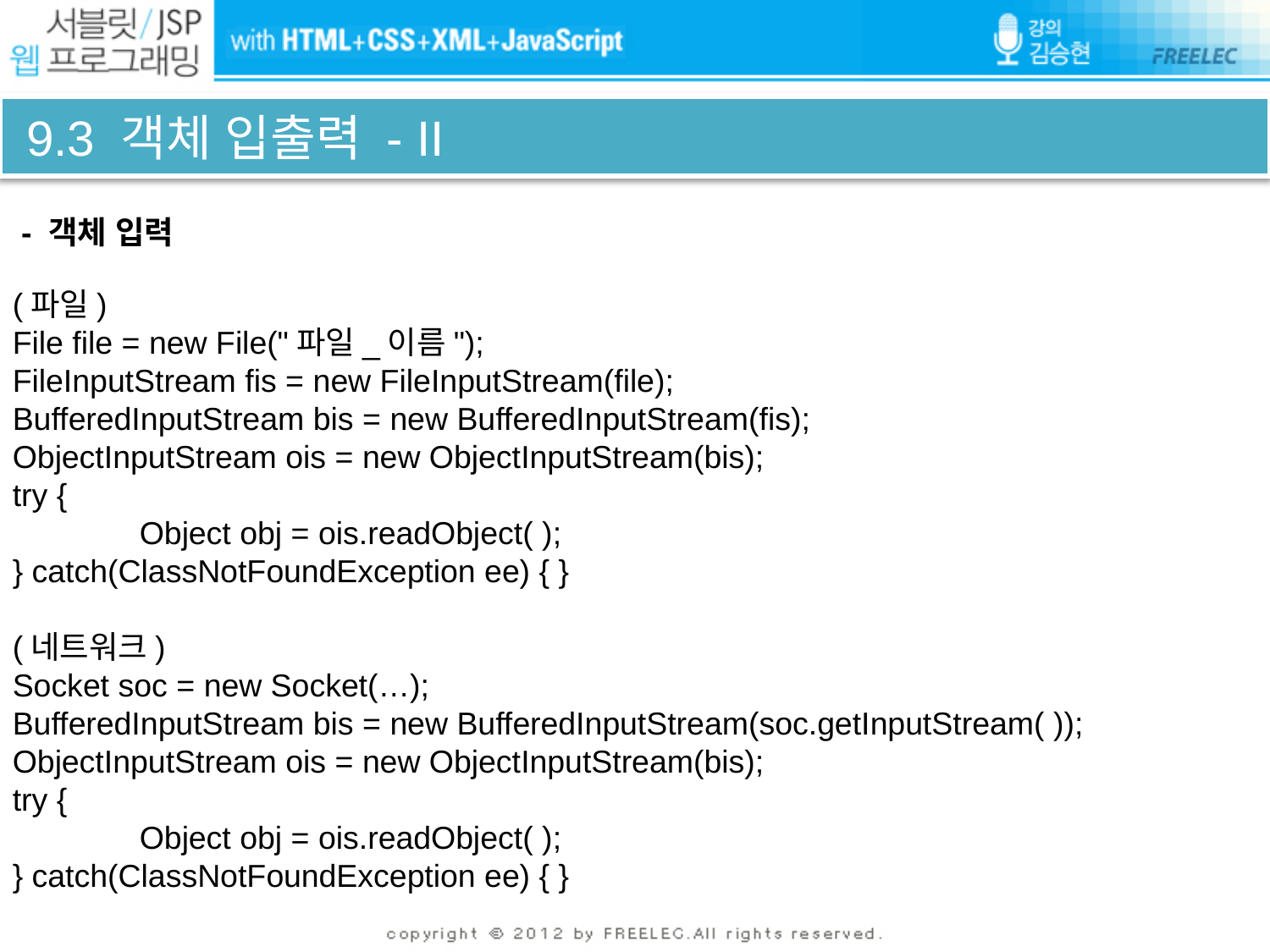

# 9.3 객체 입출력 - II
 - 객체 입력

(파일)
File file = new File("파일_이름");
FileInputStream fis = new FileInputStream(file);
BufferedInputStream bis = new BufferedInputStream(fis);
ObjectInputStream ois = new ObjectInputStream(bis);
try {
	Object obj = ois.readObject( );
} catch(ClassNotFoundException ee) { }

(네트워크)
Socket soc = new Socket(…);
BufferedInputStream bis = new BufferedInputStream(soc.getInputStream( ));
ObjectInputStream ois = new ObjectInputStream(bis);
try {
	Object obj = ois.readObject( );
} catch(ClassNotFoundException ee) { }